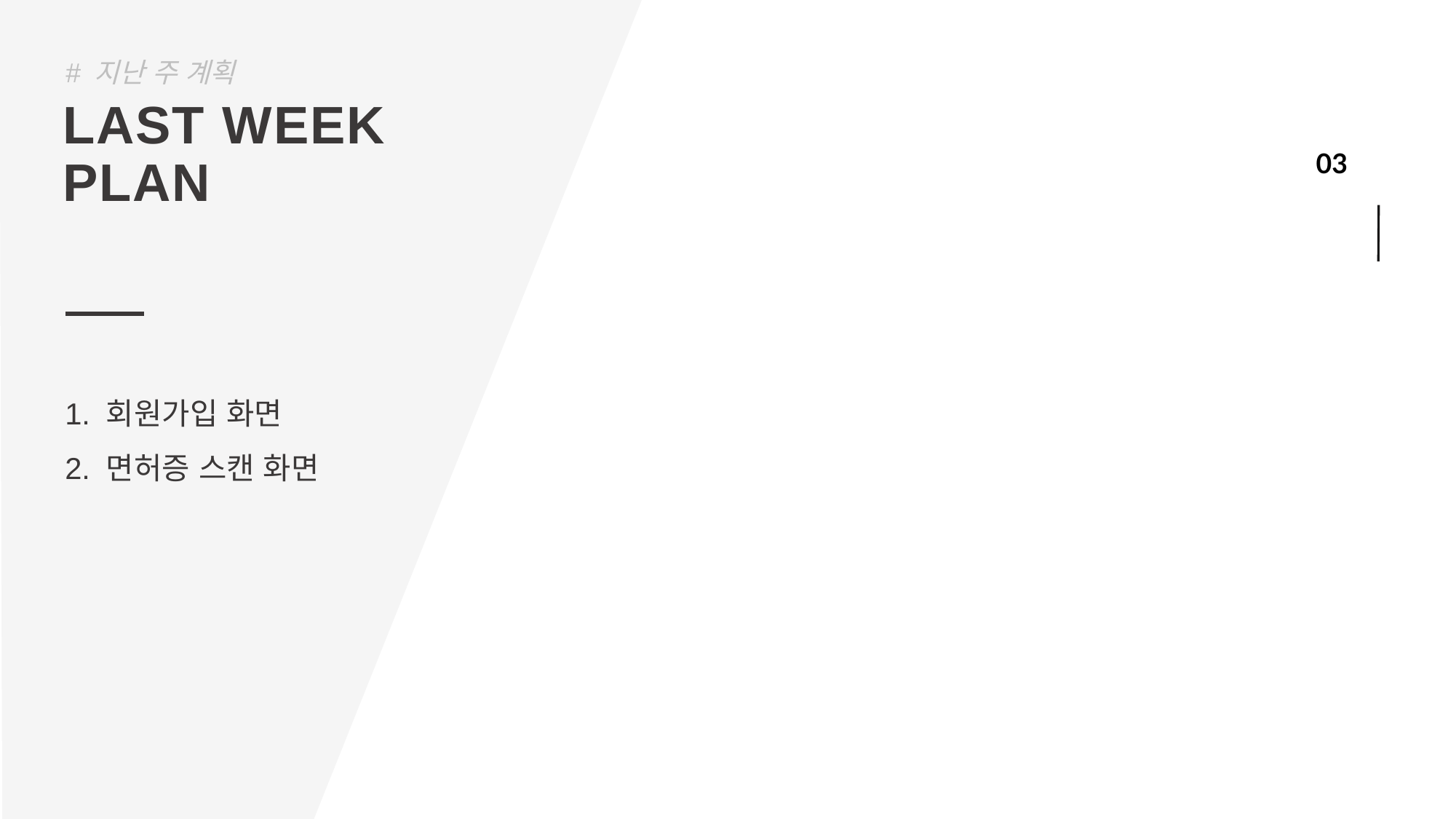

# 지난 주 계획
LAST WEEK
PLAN
회원가입 화면
면허증 스캔 화면